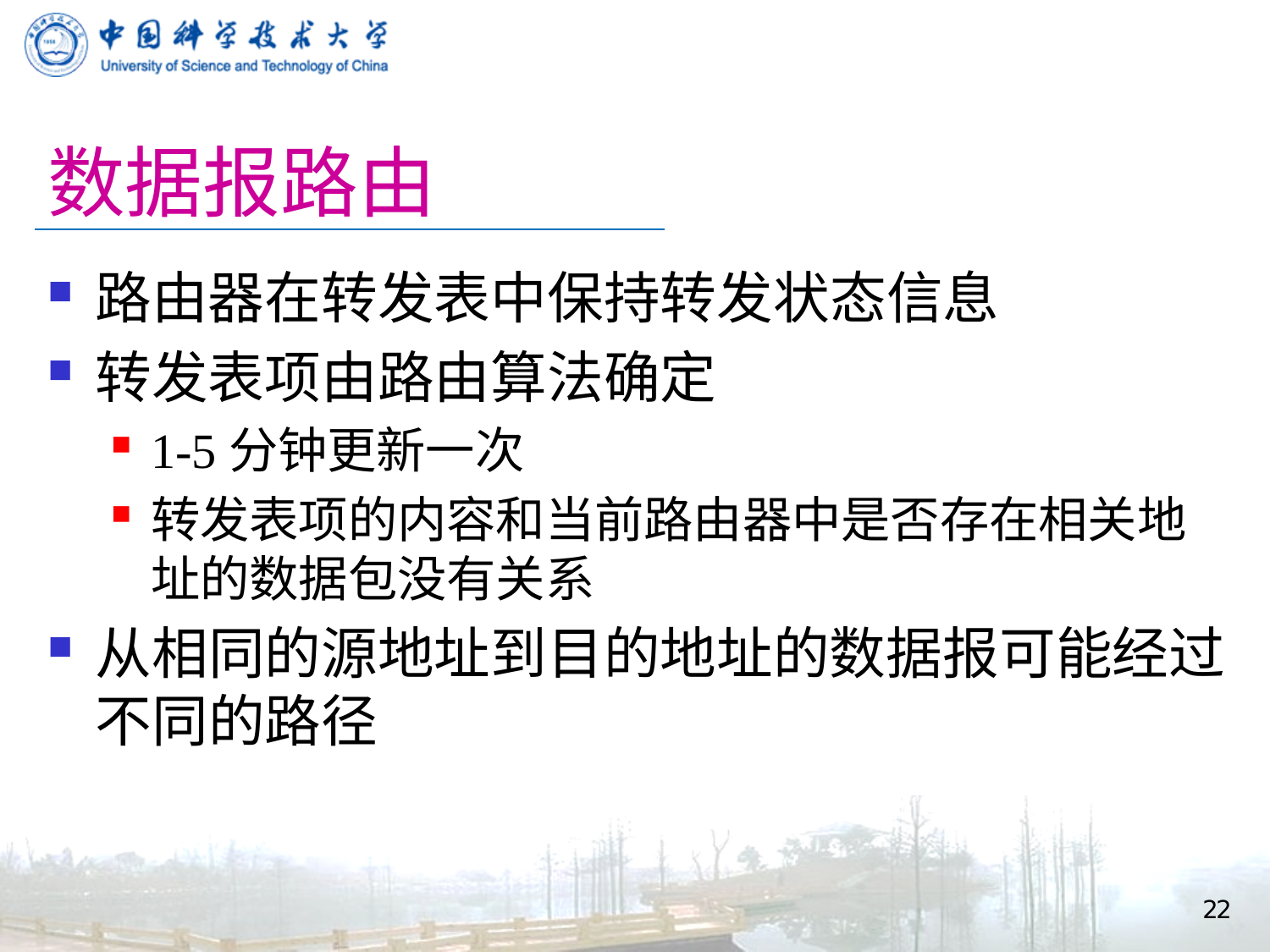

# 数据报路由
路由器在转发表中保持转发状态信息
转发表项由路由算法确定
1-5分钟更新一次
转发表项的内容和当前路由器中是否存在相关地址的数据包没有关系
从相同的源地址到目的地址的数据报可能经过不同的路径

22